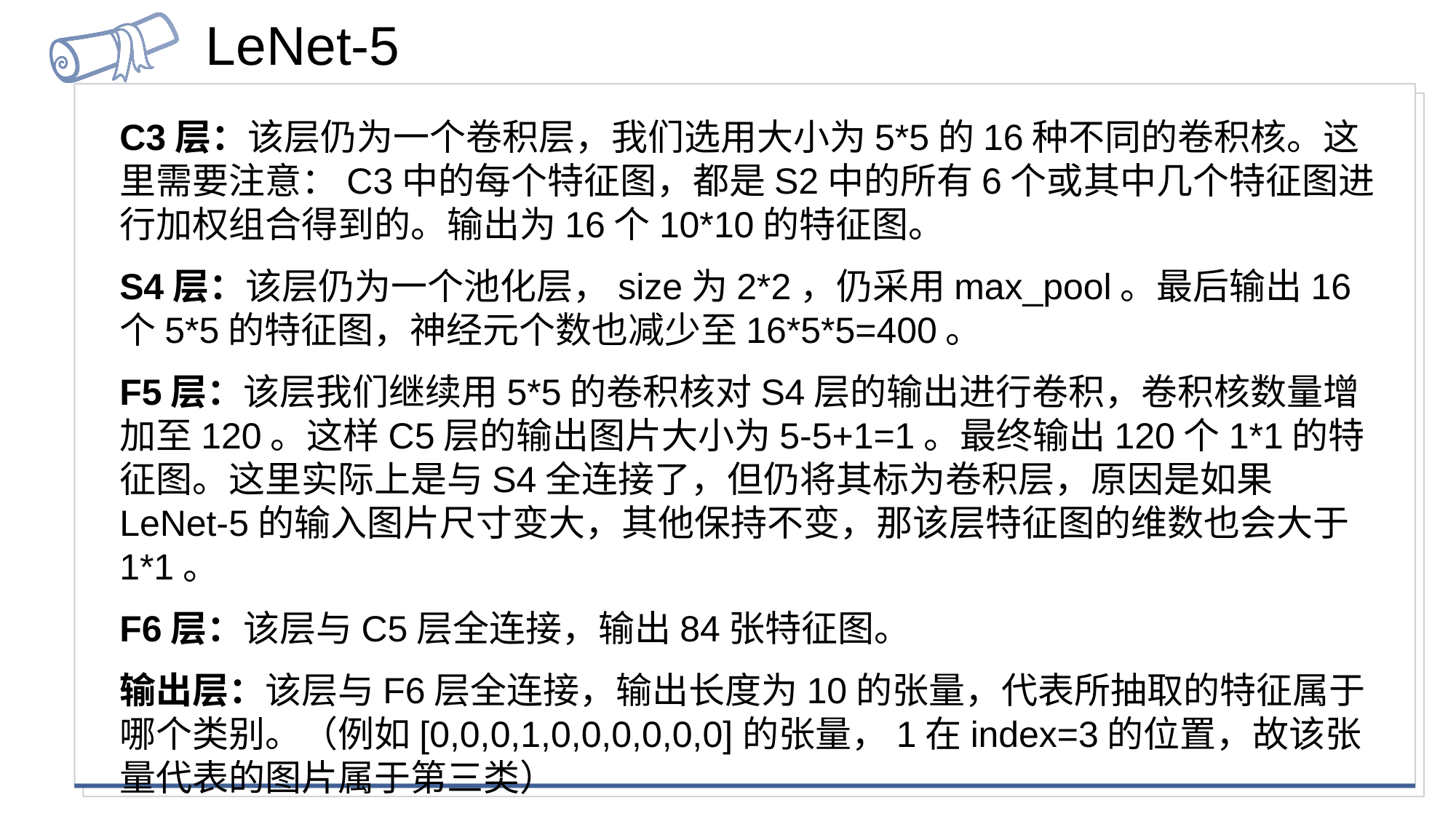

LeNet-5
C3层：该层仍为一个卷积层，我们选用大小为5*5的16种不同的卷积核。这里需要注意：C3中的每个特征图，都是S2中的所有6个或其中几个特征图进行加权组合得到的。输出为16个10*10的特征图。
S4层：该层仍为一个池化层，size为2*2，仍采用max_pool。最后输出16个5*5的特征图，神经元个数也减少至16*5*5=400。
F5层：该层我们继续用5*5的卷积核对S4层的输出进行卷积，卷积核数量增加至120。这样C5层的输出图片大小为5-5+1=1。最终输出120个1*1的特征图。这里实际上是与S4全连接了，但仍将其标为卷积层，原因是如果LeNet-5的输入图片尺寸变大，其他保持不变，那该层特征图的维数也会大于1*1。
F6层：该层与C5层全连接，输出84张特征图。
输出层：该层与F6层全连接，输出长度为10的张量，代表所抽取的特征属于哪个类别。（例如[0,0,0,1,0,0,0,0,0,0]的张量，1在index=3的位置，故该张量代表的图片属于第三类）